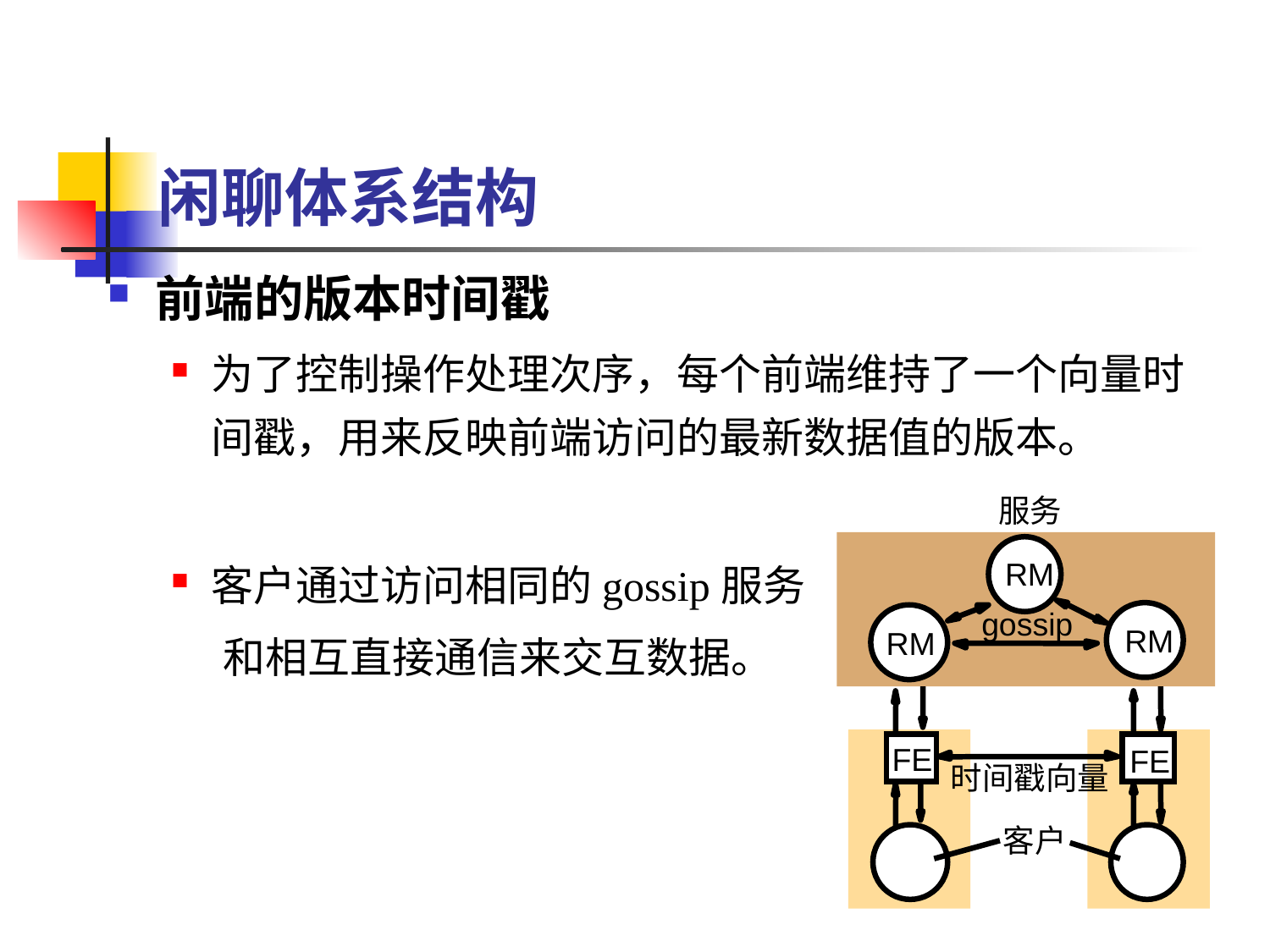

# 闲聊体系结构
前端的版本时间戳
为了控制操作处理次序，每个前端维持了一个向量时间戳，用来反映前端访问的最新数据值的版本。

客户通过访问相同的gossip服务
　 和相互直接通信来交互数据。
服务

RM

gossip

RM
RM

FE
FE

时间戳向量

客户